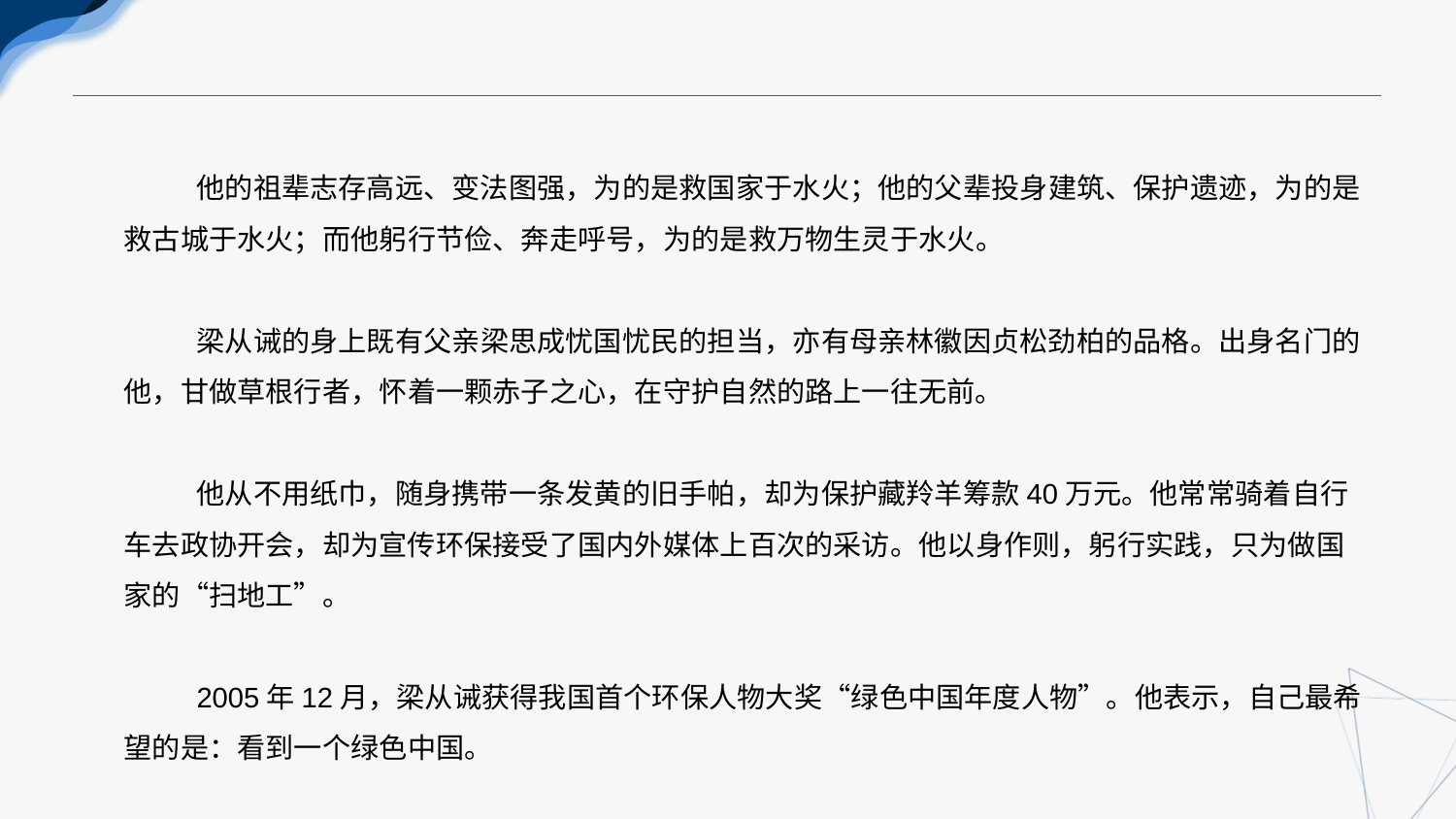

他的祖辈志存高远、变法图强，为的是救国家于水火；他的父辈投身建筑、保护遗迹，为的是救古城于水火；而他躬行节俭、奔走呼号，为的是救万物生灵于水火。

梁从诫的身上既有父亲梁思成忧国忧民的担当，亦有母亲林徽因贞松劲柏的品格。出身名门的他，甘做草根行者，怀着一颗赤子之心，在守护自然的路上一往无前。

他从不用纸巾，随身携带一条发黄的旧手帕，却为保护藏羚羊筹款40万元。他常常骑着自行车去政协开会，却为宣传环保接受了国内外媒体上百次的采访。他以身作则，躬行实践，只为做国家的“扫地工”。

2005年12月，梁从诫获得我国首个环保人物大奖“绿色中国年度人物”。他表示，自己最希望的是：看到一个绿色中国。